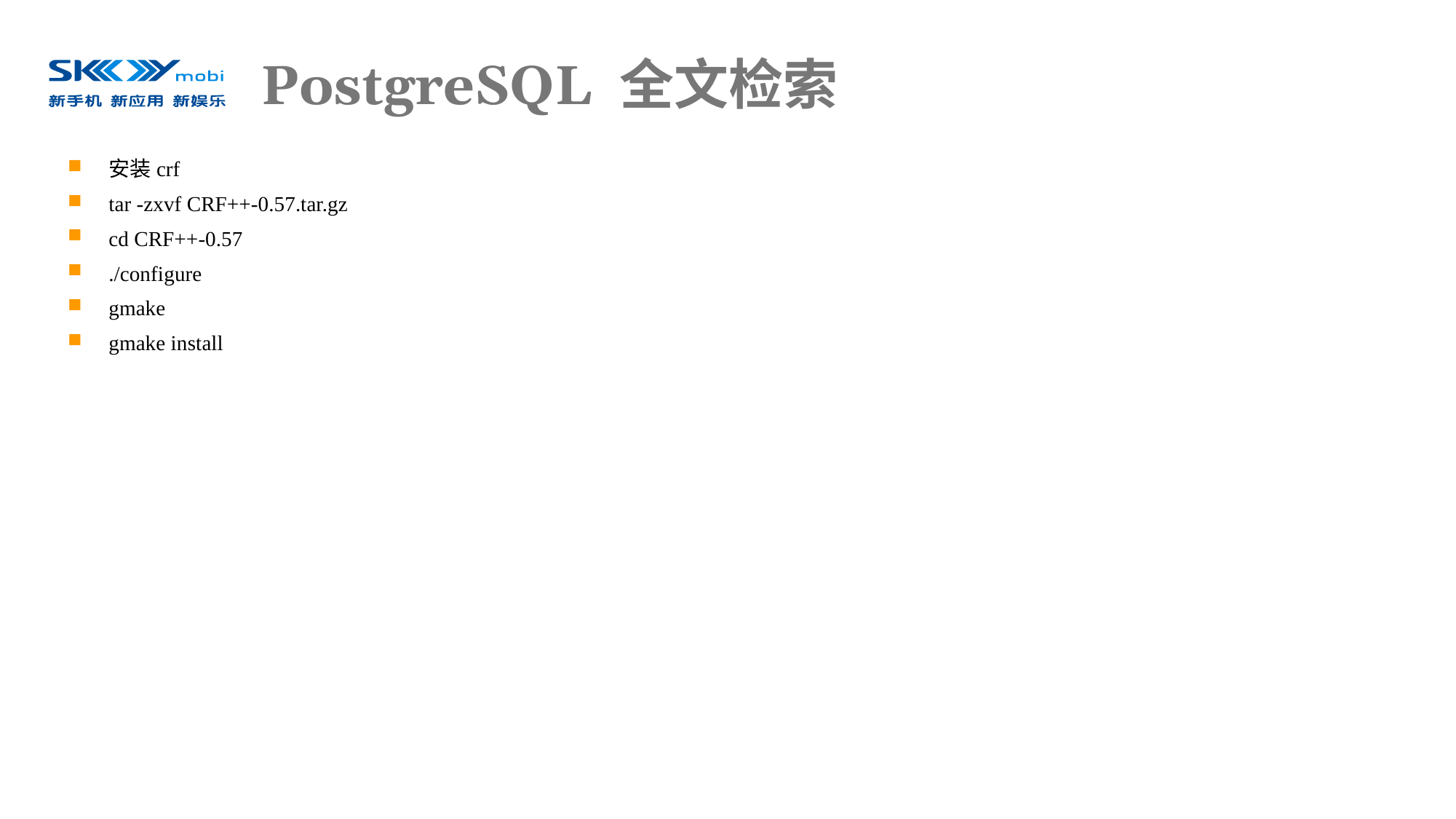

# PostgreSQL 全文检索
安装crf
tar -zxvf CRF++-0.57.tar.gz
cd CRF++-0.57
./configure
gmake
gmake install